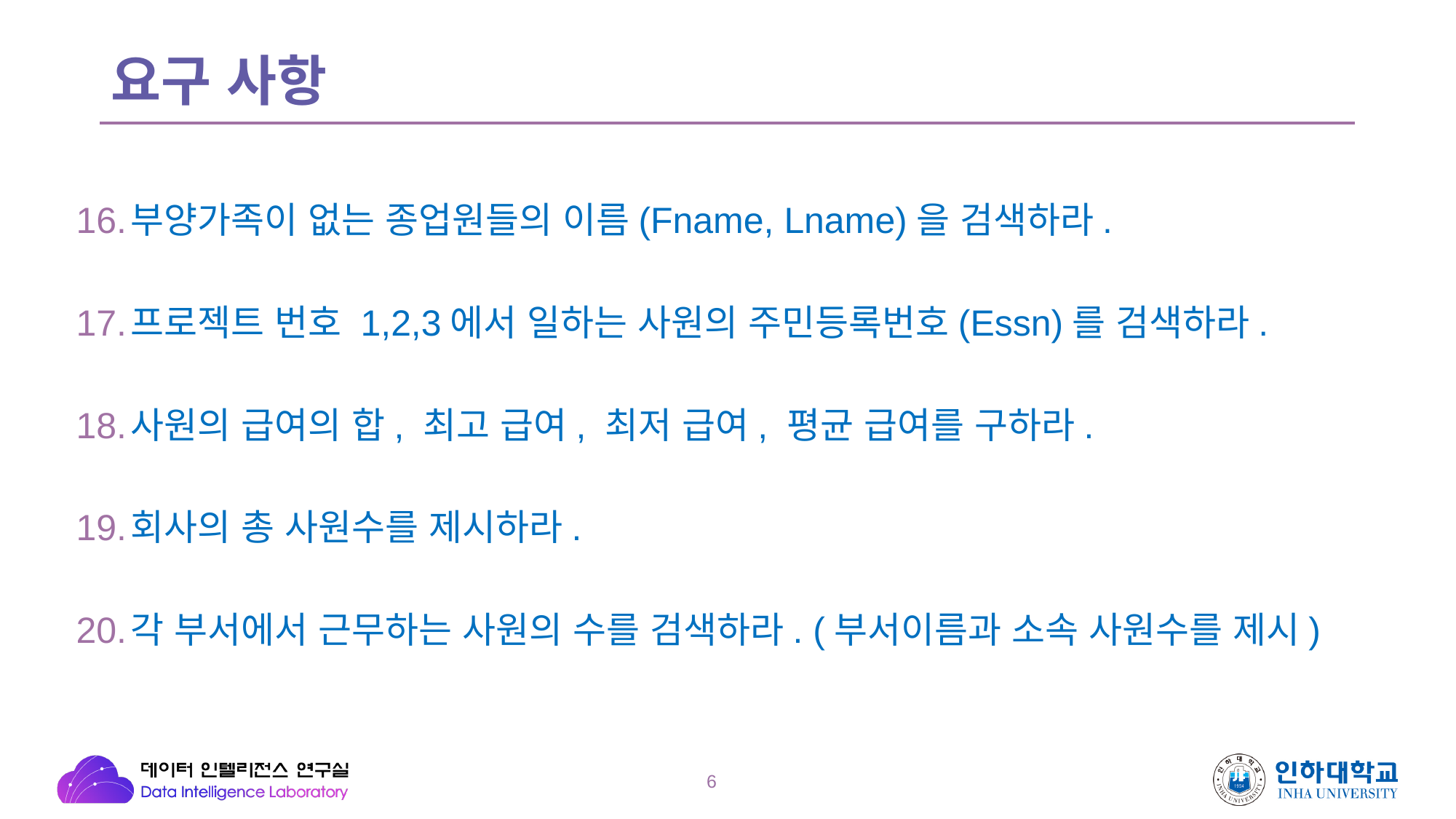

# 요구 사항
부양가족이 없는 종업원들의 이름(Fname, Lname)을 검색하라.
프로젝트 번호 1,2,3에서 일하는 사원의 주민등록번호(Essn)를 검색하라.
사원의 급여의 합, 최고 급여, 최저 급여, 평균 급여를 구하라.
회사의 총 사원수를 제시하라.
각 부서에서 근무하는 사원의 수를 검색하라. (부서이름과 소속 사원수를 제시)
6